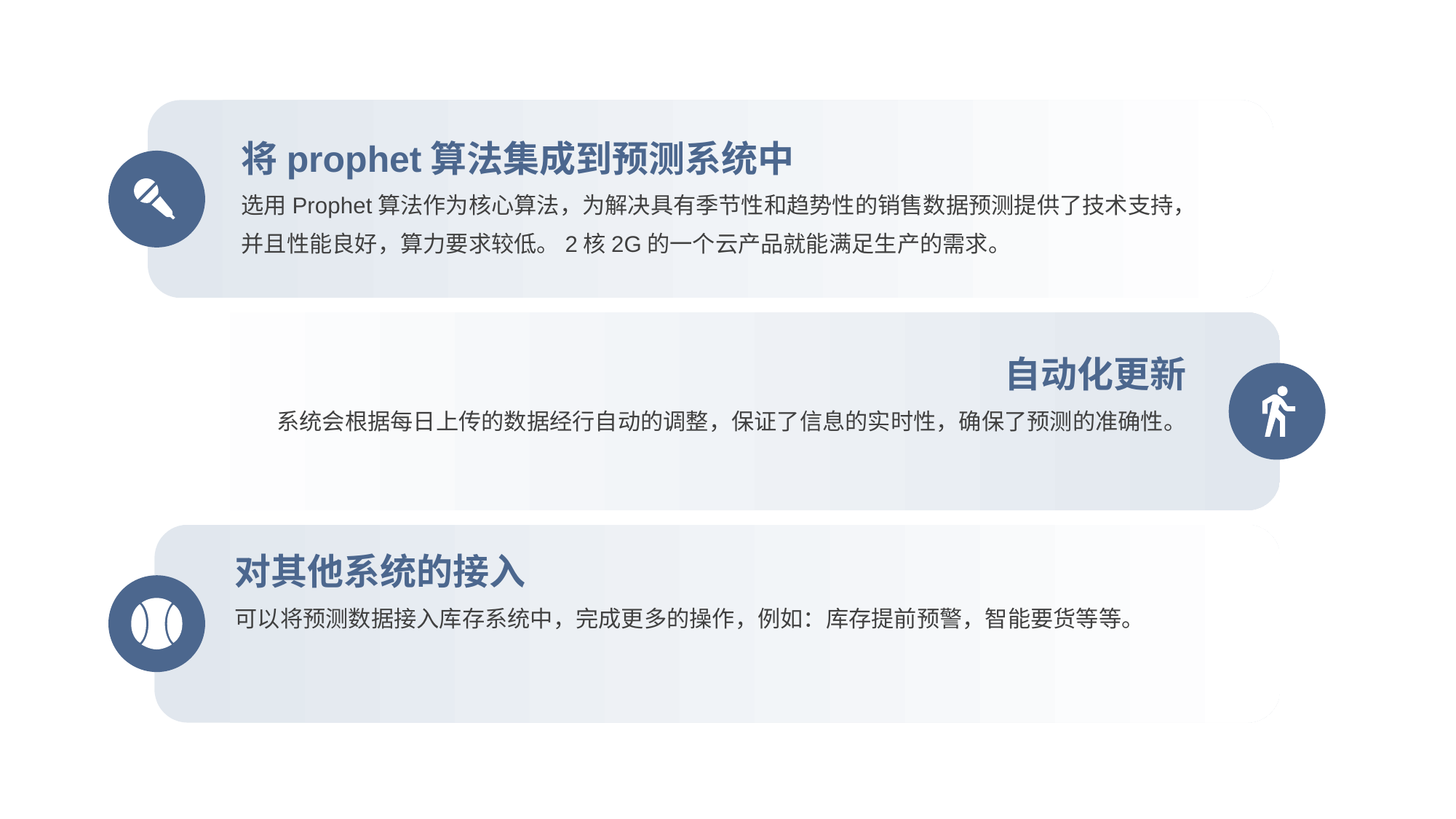

将prophet算法集成到预测系统中

选用Prophet算法作为核心算法，为解决具有季节性和趋势性的销售数据预测提供了技术支持，并且性能良好，算力要求较低。2核2G的一个云产品就能满足生产的需求。

自动化更新

系统会根据每日上传的数据经行自动的调整，保证了信息的实时性，确保了预测的准确性。

对其他系统的接入

可以将预测数据接入库存系统中，完成更多的操作，例如：库存提前预警，智能要货等等。